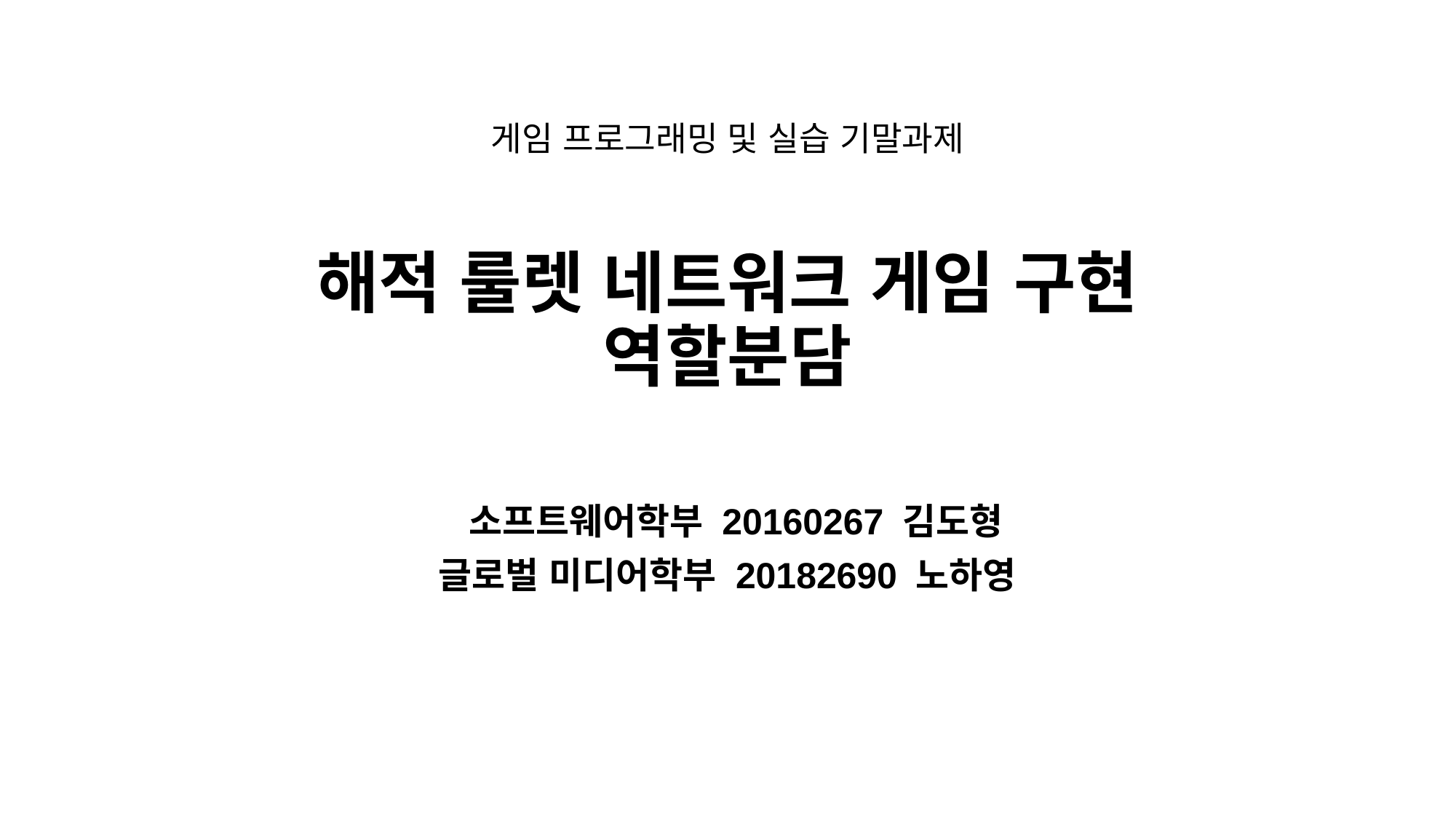

# 게임 프로그래밍 및 실습 기말과제 해적 룰렛 네트워크 게임 구현 역할분담
 소프트웨어학부 20160267 김도형
글로벌 미디어학부 20182690 노하영